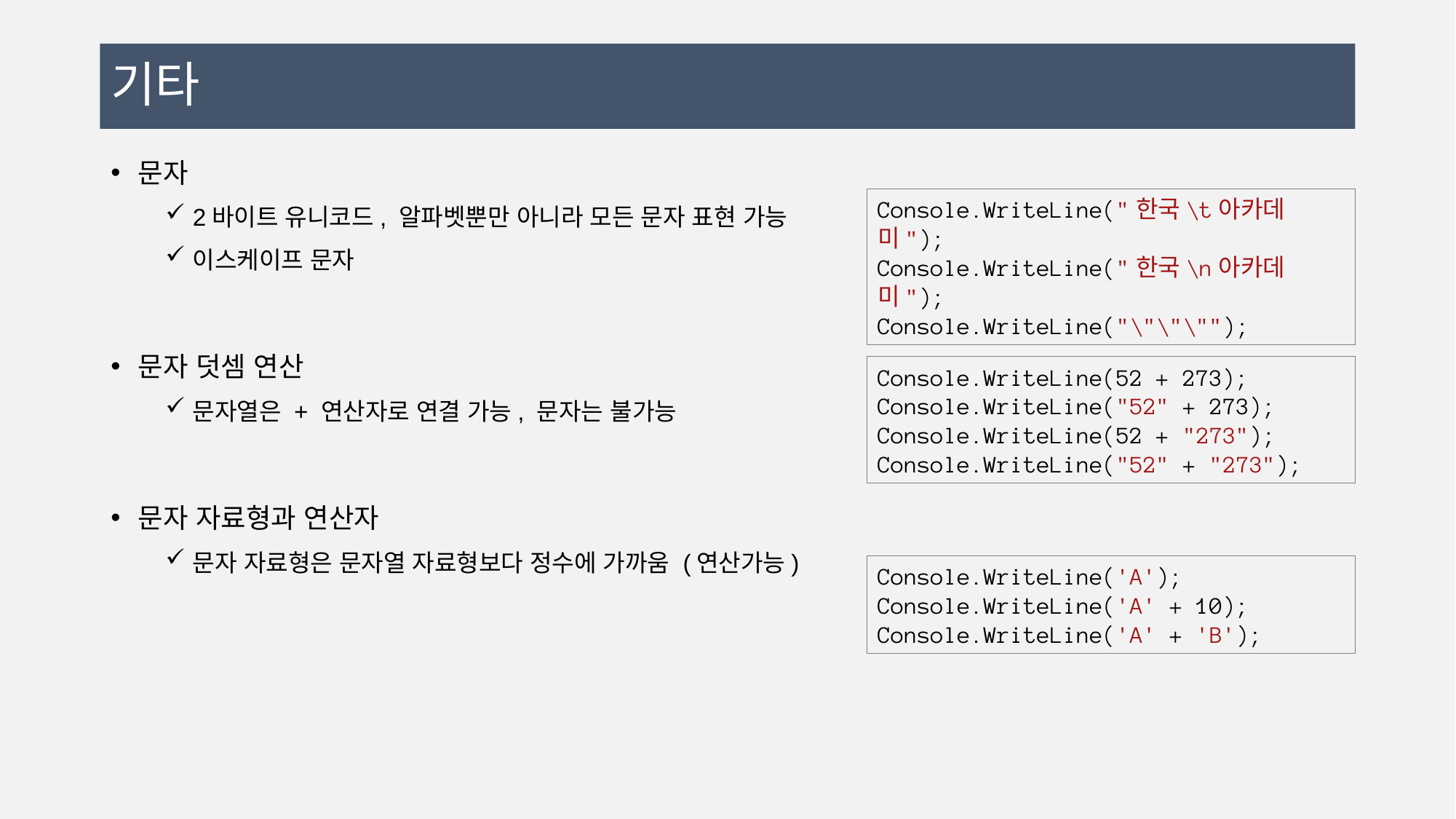

# 기타
문자
2바이트 유니코드, 알파벳뿐만 아니라 모든 문자 표현 가능
이스케이프 문자

문자 덧셈 연산
문자열은 + 연산자로 연결 가능, 문자는 불가능

문자 자료형과 연산자
문자 자료형은 문자열 자료형보다 정수에 가까움 (연산가능)

Console.WriteLine("한국\t아카데미");
Console.WriteLine("한국\n아카데미");
Console.WriteLine("\"\"\"");
Console.WriteLine(52 + 273);
Console.WriteLine("52" + 273);
Console.WriteLine(52 + "273");
Console.WriteLine("52" + "273");
Console.WriteLine('A');
Console.WriteLine('A' + 10);
Console.WriteLine('A' + 'B');